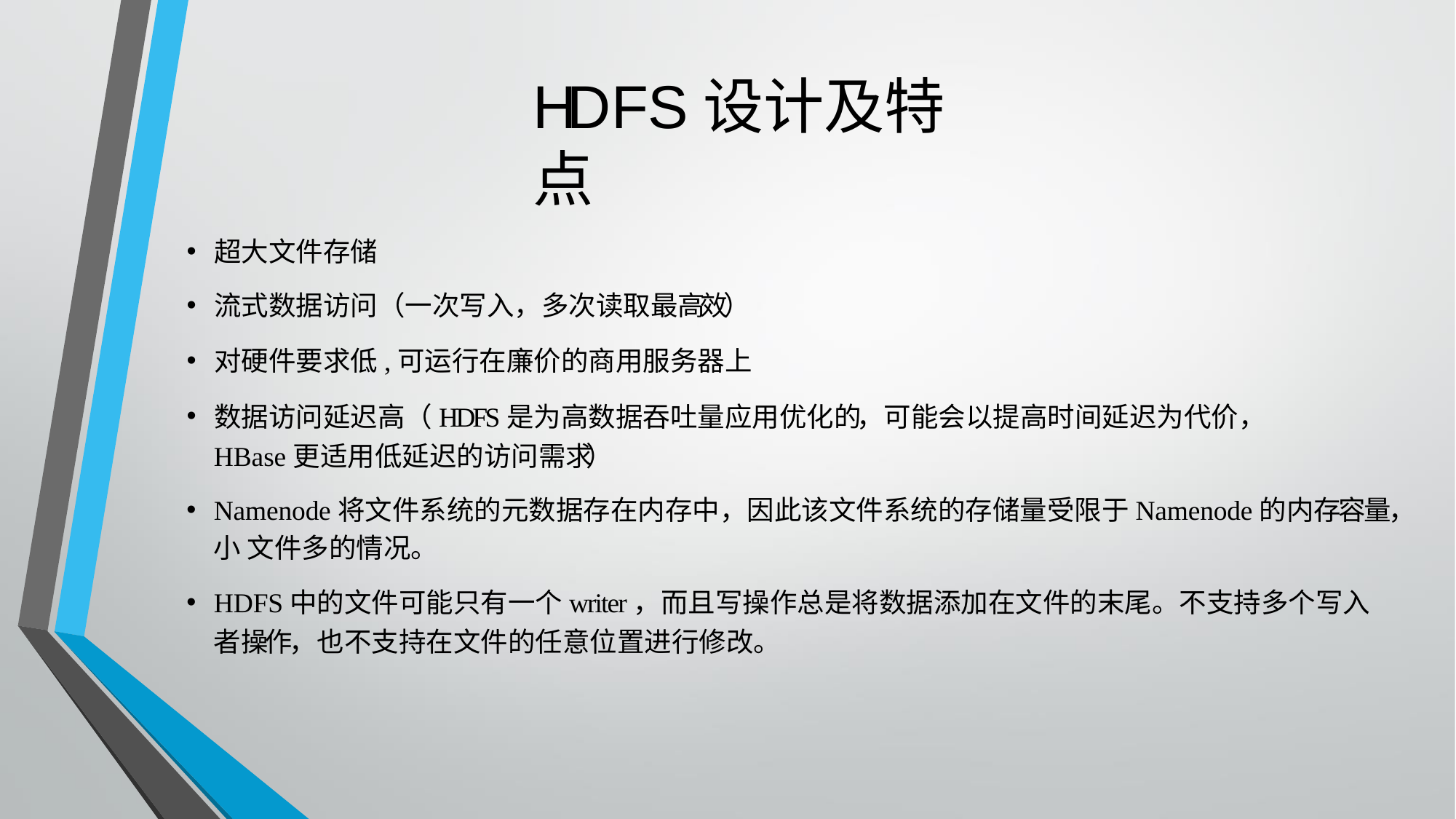

# HDFS设计及特点
超大文件存储
流式数据访问（一次写入，多次读取最高效）
对硬件要求低,可运行在廉价的商用服务器上
数据访问延迟高（HDFS是为高数据吞吐量应用优化的，可能会以提高时间延迟为代价，
HBase更适用低延迟的访问需求）
Namenode将文件系统的元数据存在内存中，因此该文件系统的存储量受限于Namenode的内存容量，小 文件多的情况。
HDFS中的文件可能只有一个writer，而且写操作总是将数据添加在文件的末尾。不支持多个写入者操作，也不支持在文件的任意位置进行修改。